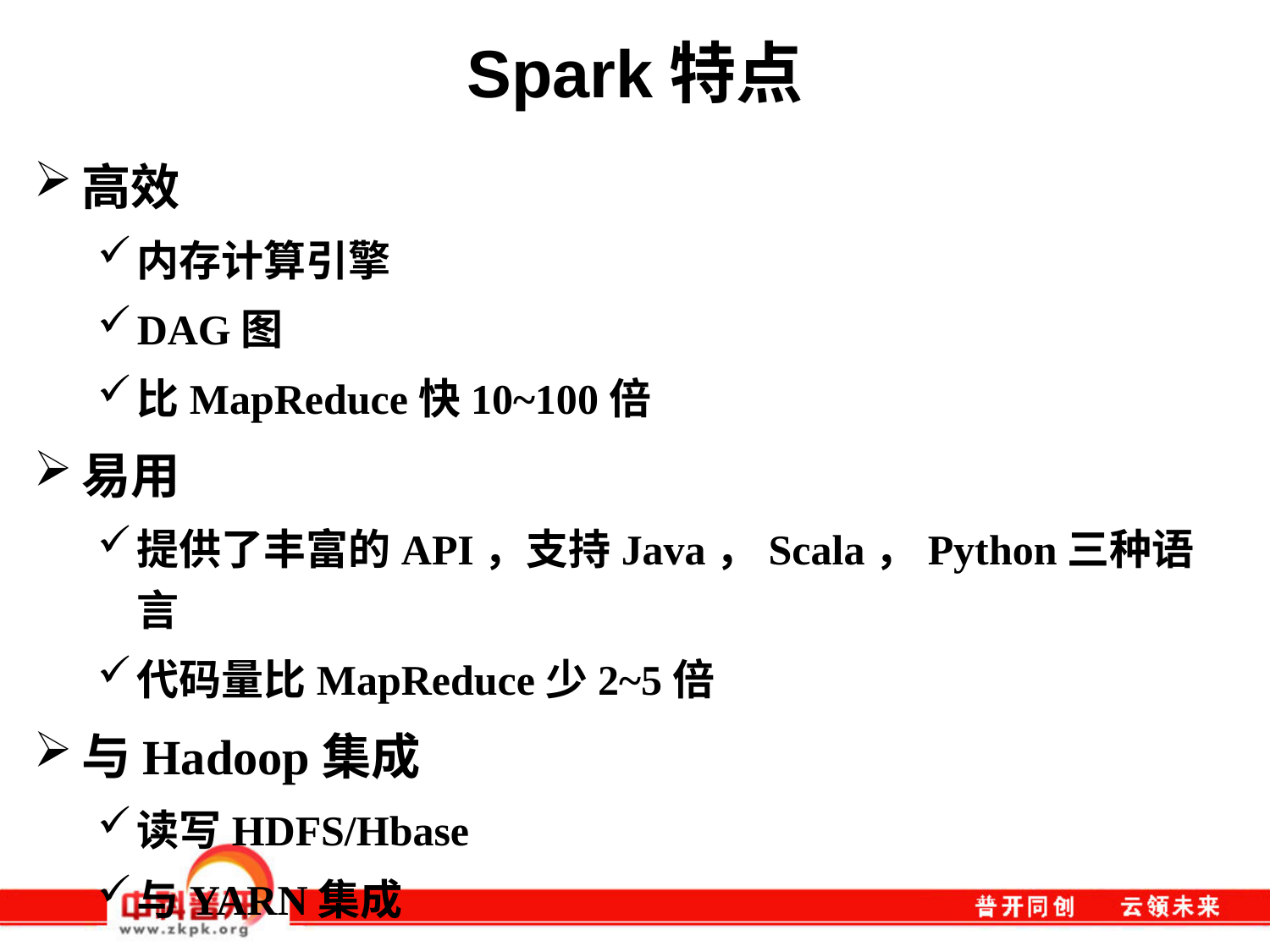

# Spark特点
高效
内存计算引擎
DAG图
比MapReduce快10~100倍
易用
提供了丰富的API，支持Java，Scala，Python三种语言
代码量比MapReduce少2~5倍
与Hadoop集成
读写HDFS/Hbase
与YARN集成